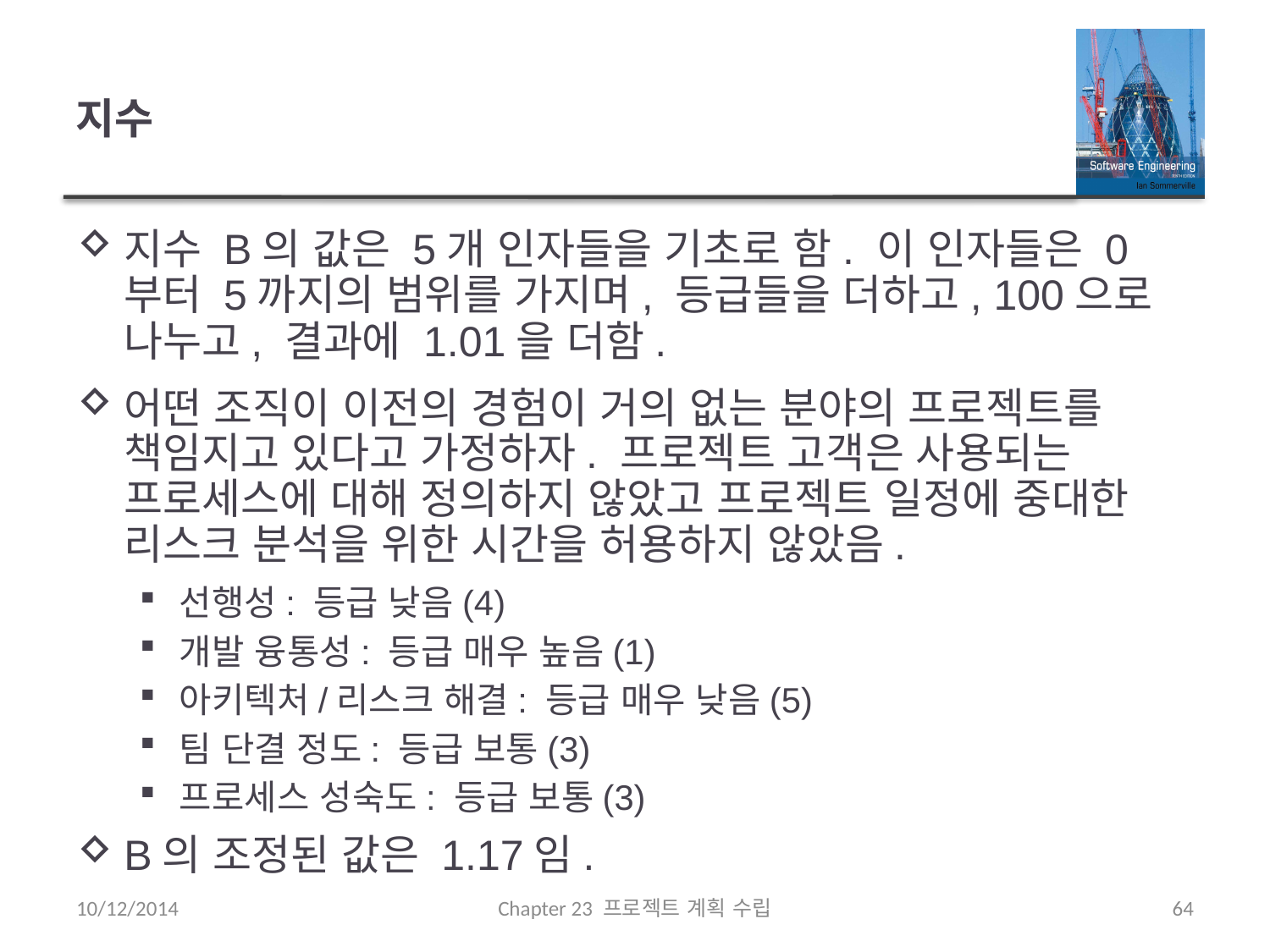

# 지수
지수 B의 값은 5개 인자들을 기초로 함. 이 인자들은 0부터 5까지의 범위를 가지며, 등급들을 더하고, 100으로 나누고, 결과에 1.01을 더함.
어떤 조직이 이전의 경험이 거의 없는 분야의 프로젝트를 책임지고 있다고 가정하자. 프로젝트 고객은 사용되는 프로세스에 대해 정의하지 않았고 프로젝트 일정에 중대한 리스크 분석을 위한 시간을 허용하지 않았음.
선행성: 등급 낮음(4)
개발 융통성: 등급 매우 높음(1)
아키텍처/리스크 해결: 등급 매우 낮음(5)
팀 단결 정도: 등급 보통(3)
프로세스 성숙도: 등급 보통(3)
B의 조정된 값은 1.17임.

10/12/2014
Chapter 23 프로젝트 계획 수립
64